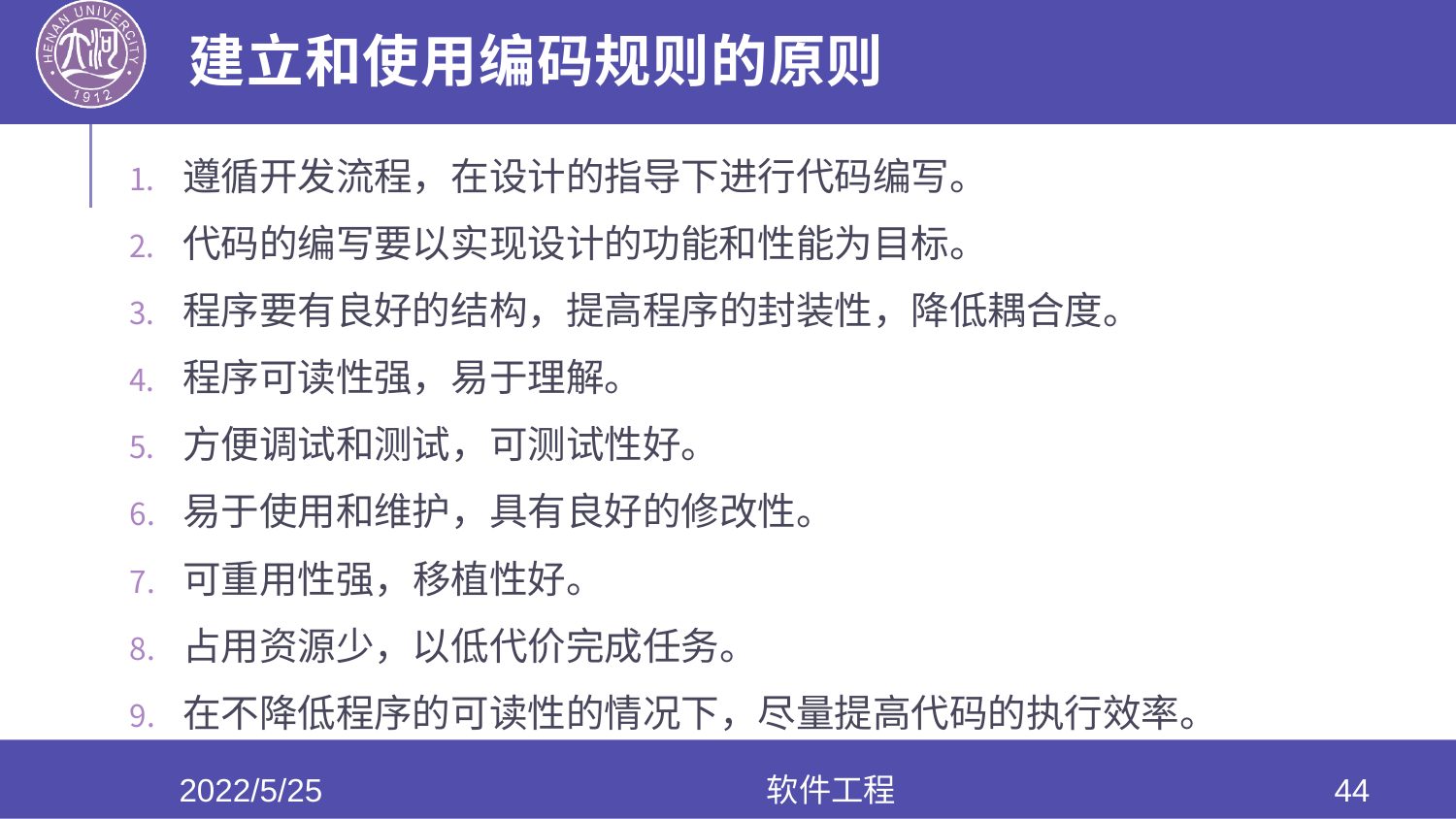

# 建立和使用编码规则的原则
遵循开发流程，在设计的指导下进行代码编写。
代码的编写要以实现设计的功能和性能为目标。
程序要有良好的结构，提高程序的封装性，降低耦合度。
程序可读性强，易于理解。
方便调试和测试，可测试性好。
易于使用和维护，具有良好的修改性。
可重用性强，移植性好。
占用资源少，以低代价完成任务。
在不降低程序的可读性的情况下，尽量提高代码的执行效率。
2022/5/25
软件工程
44